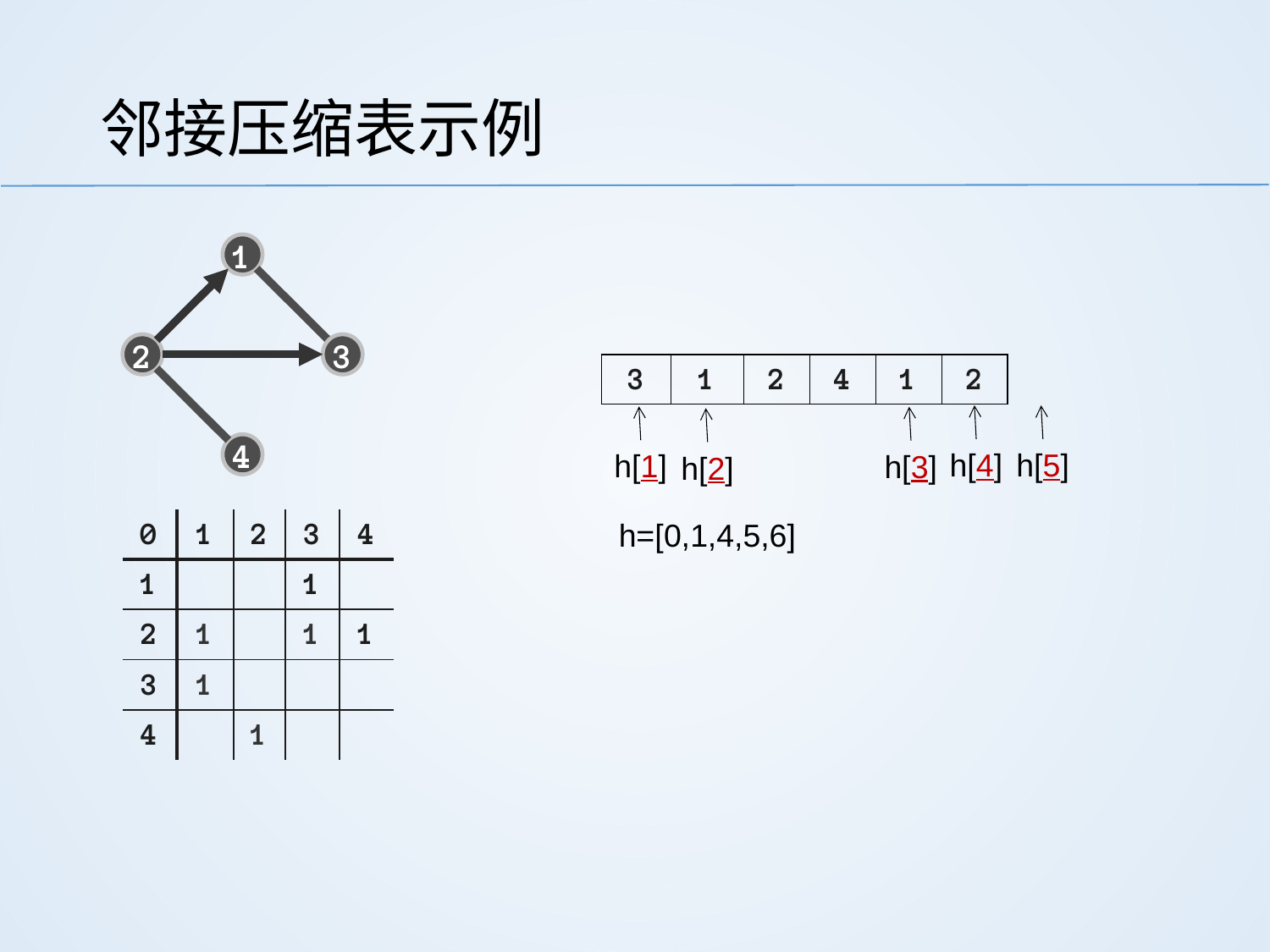

# 邻接压缩表示例
1
2
3
| 3 | 1 | 2 | 4 | 1 | 2 |
| --- | --- | --- | --- | --- | --- |
h[4]
h[5]
h[1]
h[3]
h[2]
4
| 0 | 1 | 2 | 3 | 4 |
| --- | --- | --- | --- | --- |
| 1 |  |  | 1 |  |
| 2 | 1 |  | 1 | 1 |
| 3 | 1 |  |  |  |
| 4 |  | 1 |  |  |
h=[0,1,4,5,6]
42